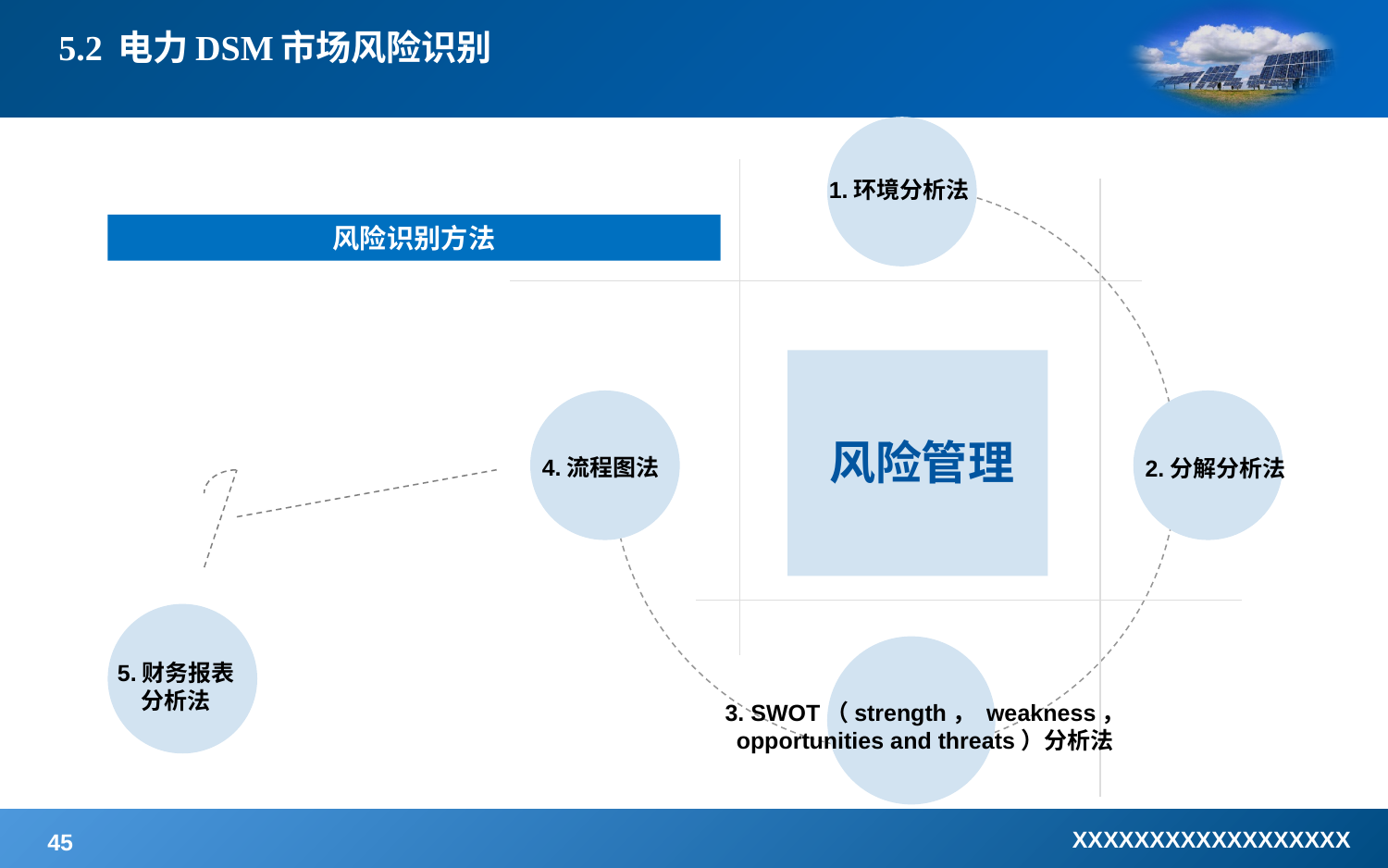

# 5.2 电力DSM市场风险识别

1.环境分析法

风险识别方法

风险管理
4.流程图法
2.分解分析法

5.财务报表分析法
3. SWOT（strength， weakness， opportunities and threats）分析法